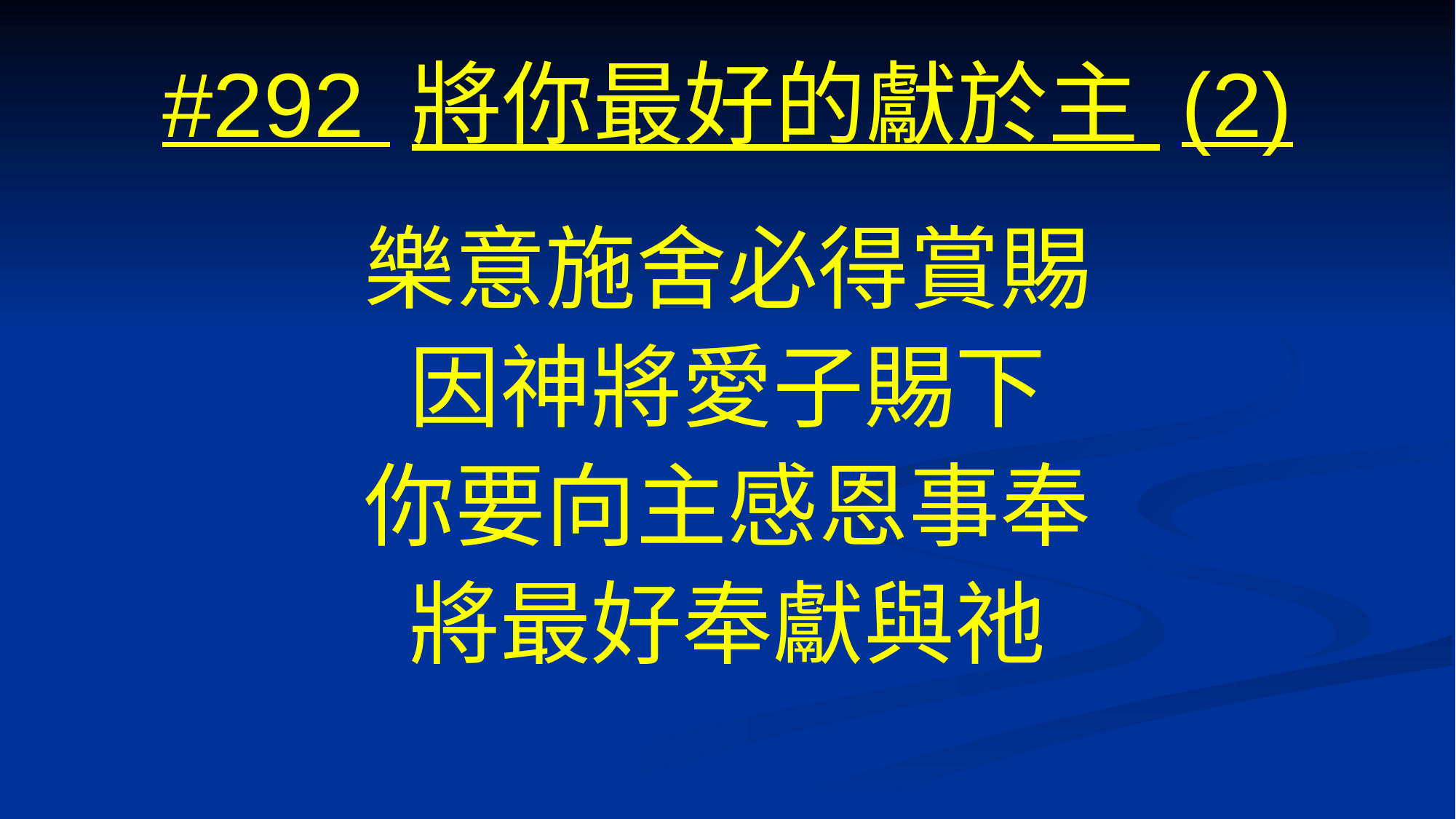

# #292 將你最好的獻於主 (2)
樂意施舍必得賞賜
因神將愛子賜下
你要向主感恩事奉
將最好奉獻與祂